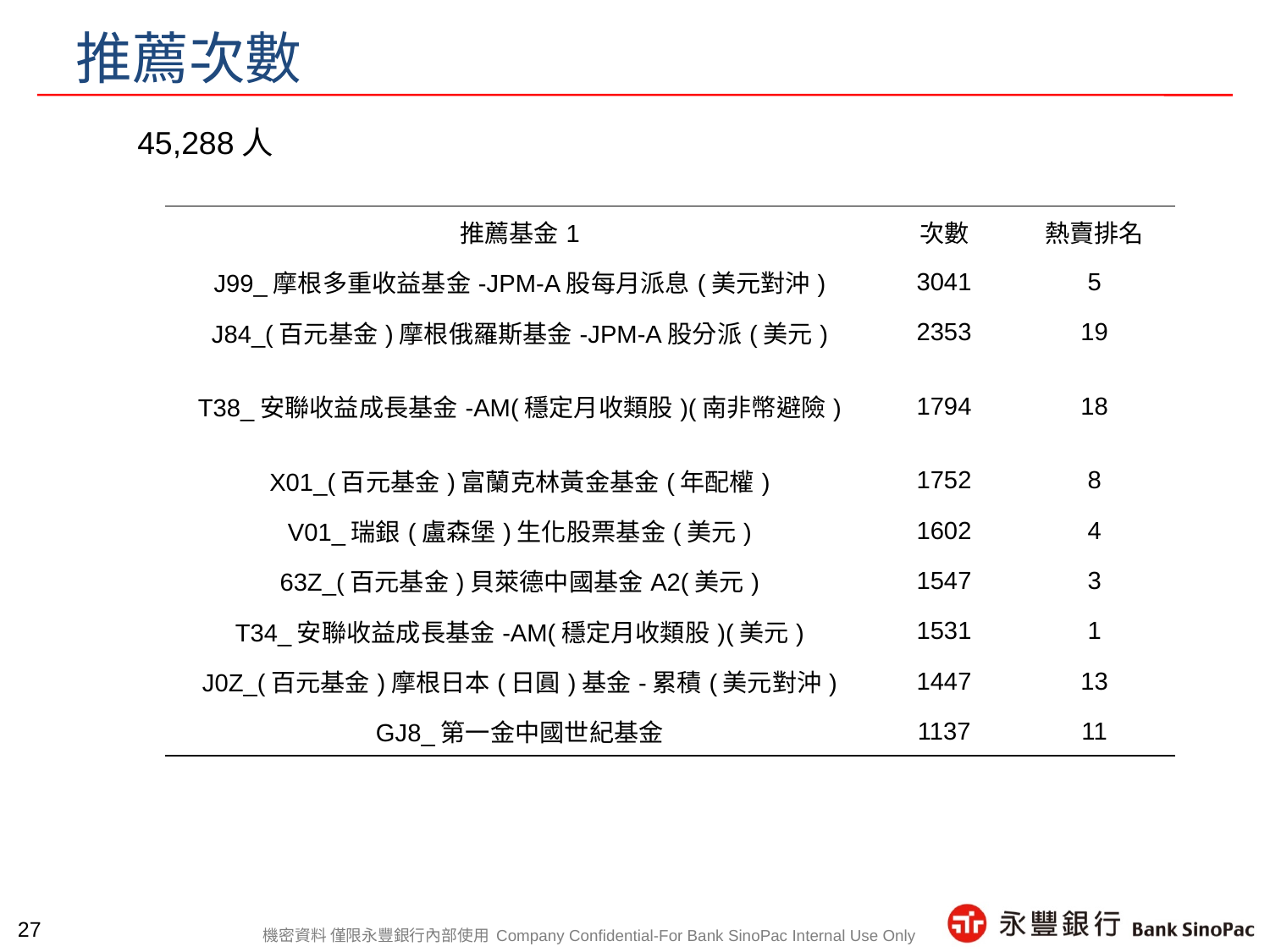

# 推薦次數
45,288人
| 推薦基金1 | 次數 | 熱賣排名 |
| --- | --- | --- |
| J99\_摩根多重收益基金-JPM-A股每月派息(美元對沖) | 3041 | 5 |
| J84\_(百元基金)摩根俄羅斯基金-JPM-A股分派(美元) | 2353 | 19 |
| T38\_安聯收益成長基金-AM(穩定月收類股)(南非幣避險) | 1794 | 18 |
| X01\_(百元基金)富蘭克林黃金基金(年配權) | 1752 | 8 |
| V01\_瑞銀(盧森堡)生化股票基金(美元) | 1602 | 4 |
| 63Z\_(百元基金)貝萊德中國基金A2(美元) | 1547 | 3 |
| T34\_安聯收益成長基金-AM(穩定月收類股)(美元) | 1531 | 1 |
| J0Z\_(百元基金)摩根日本(日圓)基金-累積(美元對沖) | 1447 | 13 |
| GJ8\_第一金中國世紀基金 | 1137 | 11 |